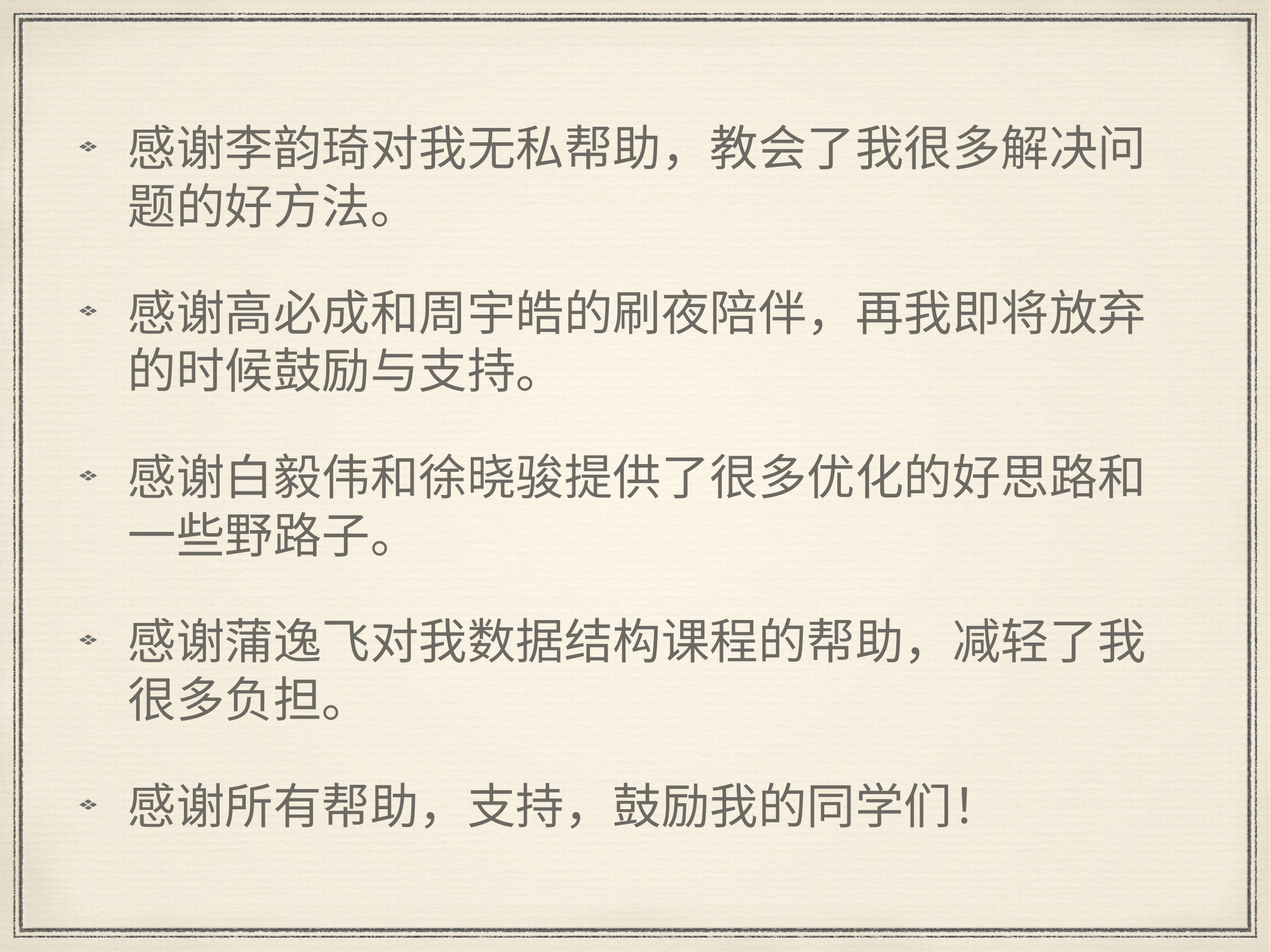

感谢李韵琦对我无私帮助，教会了我很多解决问题的好方法。
感谢高必成和周宇皓的刷夜陪伴，再我即将放弃的时候鼓励与支持。
感谢白毅伟和徐晓骏提供了很多优化的好思路和一些野路子。
感谢蒲逸飞对我数据结构课程的帮助，减轻了我很多负担。
感谢所有帮助，支持，鼓励我的同学们！